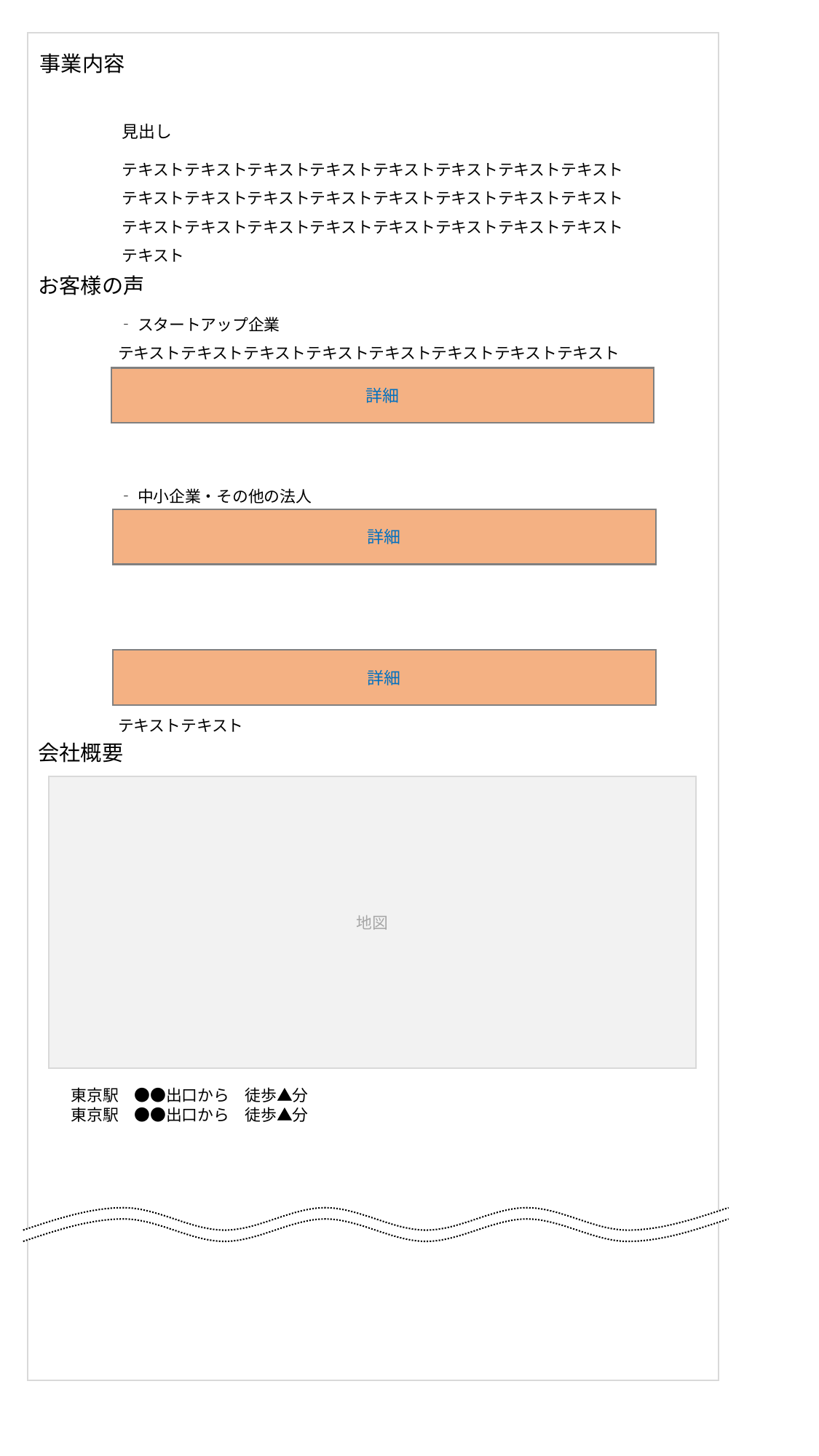

事業内容

見出し
テキストテキストテキストテキストテキストテキストテキストテキストテキストテキストテキストテキストテキストテキストテキストテキストテキストテキストテキストテキストテキストテキストテキストテキストテキスト
お客様の声

‐スタートアップ企業
テキストテキストテキストテキストテキストテキストテキストテキストテキストテキスト

‐中小企業・その他の法人
テキストテキストテキストテキストテキストテキストテキストテキストテキストテキスト

‐中堅企業
テキストテキストテキストテキストテキストテキストテキストテキストテキストテキスト

詳細
詳細
詳細
会社概要

地図
東京駅　●●出口から　徒歩▲分
東京駅　●●出口から　徒歩▲分